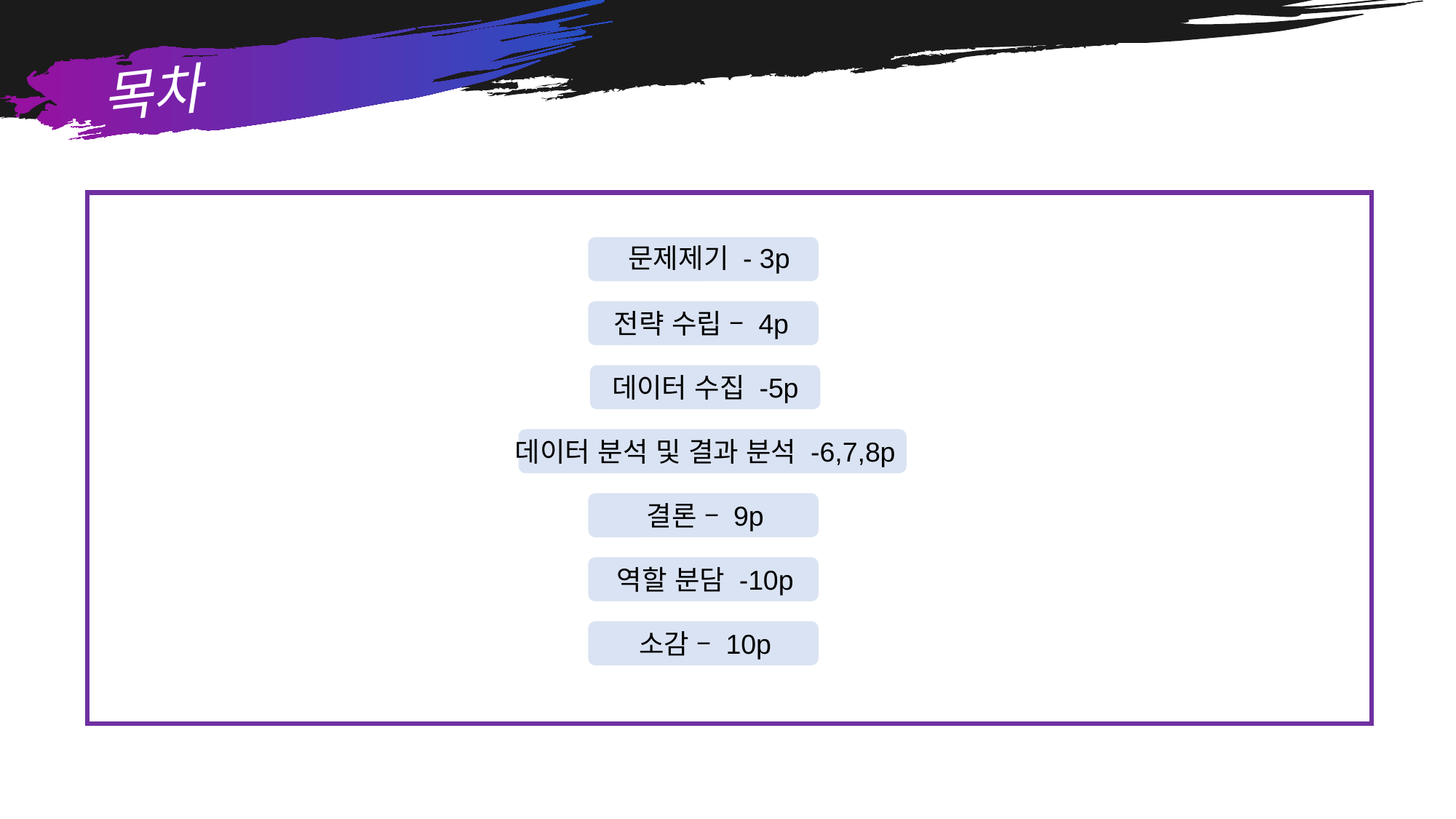

목차

문제제기 - 3p

전략 수립 – 4p

데이터 수집 -5p

데이터 분석 및 결과 분석 -6,7,8p

결론 – 9p

역할 분담 -10p

소감 – 10p